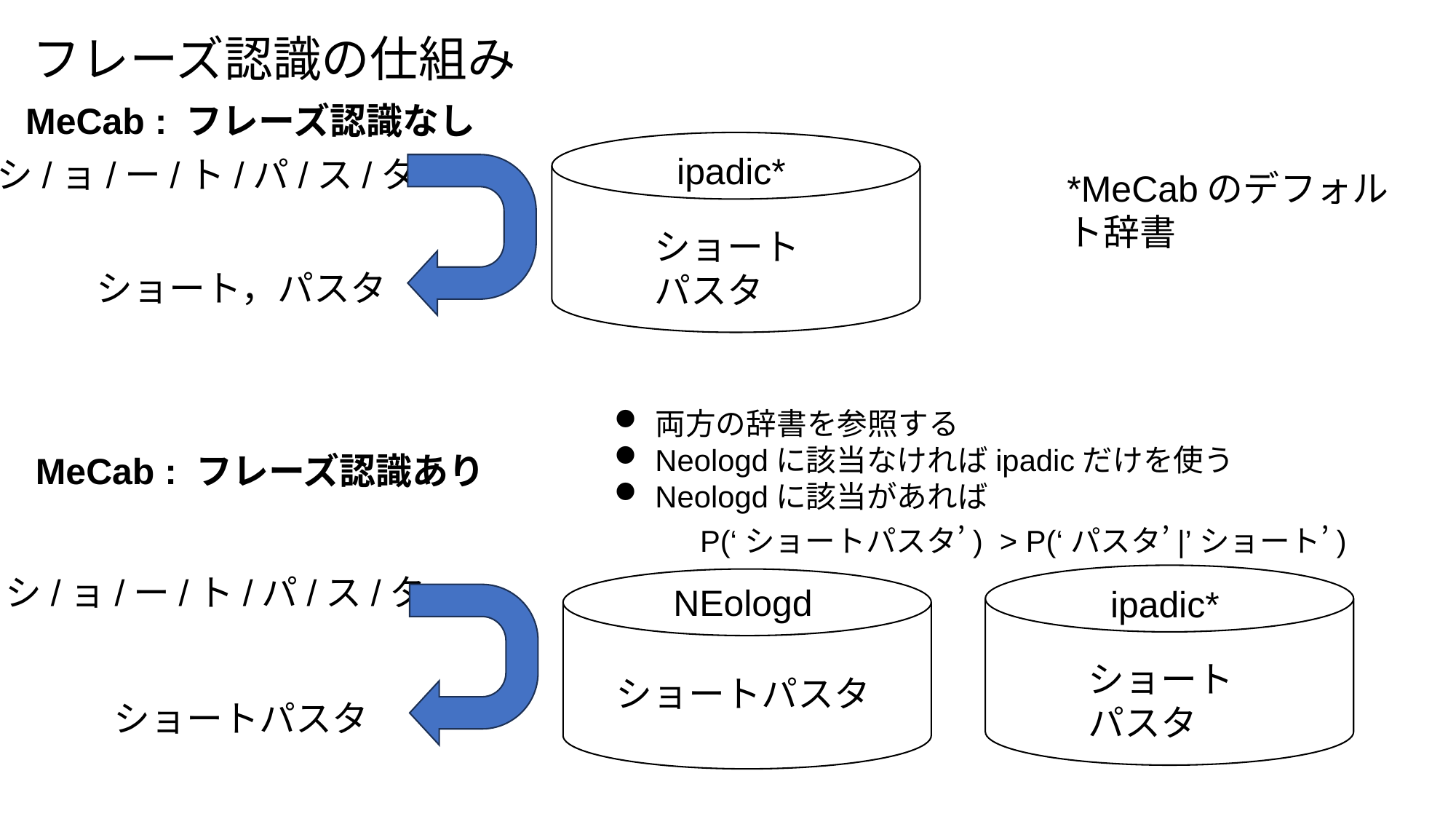

フレーズ認識の仕組み
MeCab : フレーズ認識なし

ipadic*
シ/ョ/ー/ト/パ/ス/タ
*MeCabのデフォルト辞書

ショート
パスタ
ショート，パスタ
両方の辞書を参照する
Neologdに該当なければipadicだけを使う
Neologdに該当があれば
MeCab : フレーズ認識あり
P(‘ショートパスタ’)  > P(‘パスタ’|’ショート’)
シ/ョ/ー/ト/パ/ス/タ

NEologd
ipadic*

ショート
パスタ
ショートパスタ
ショートパスタ